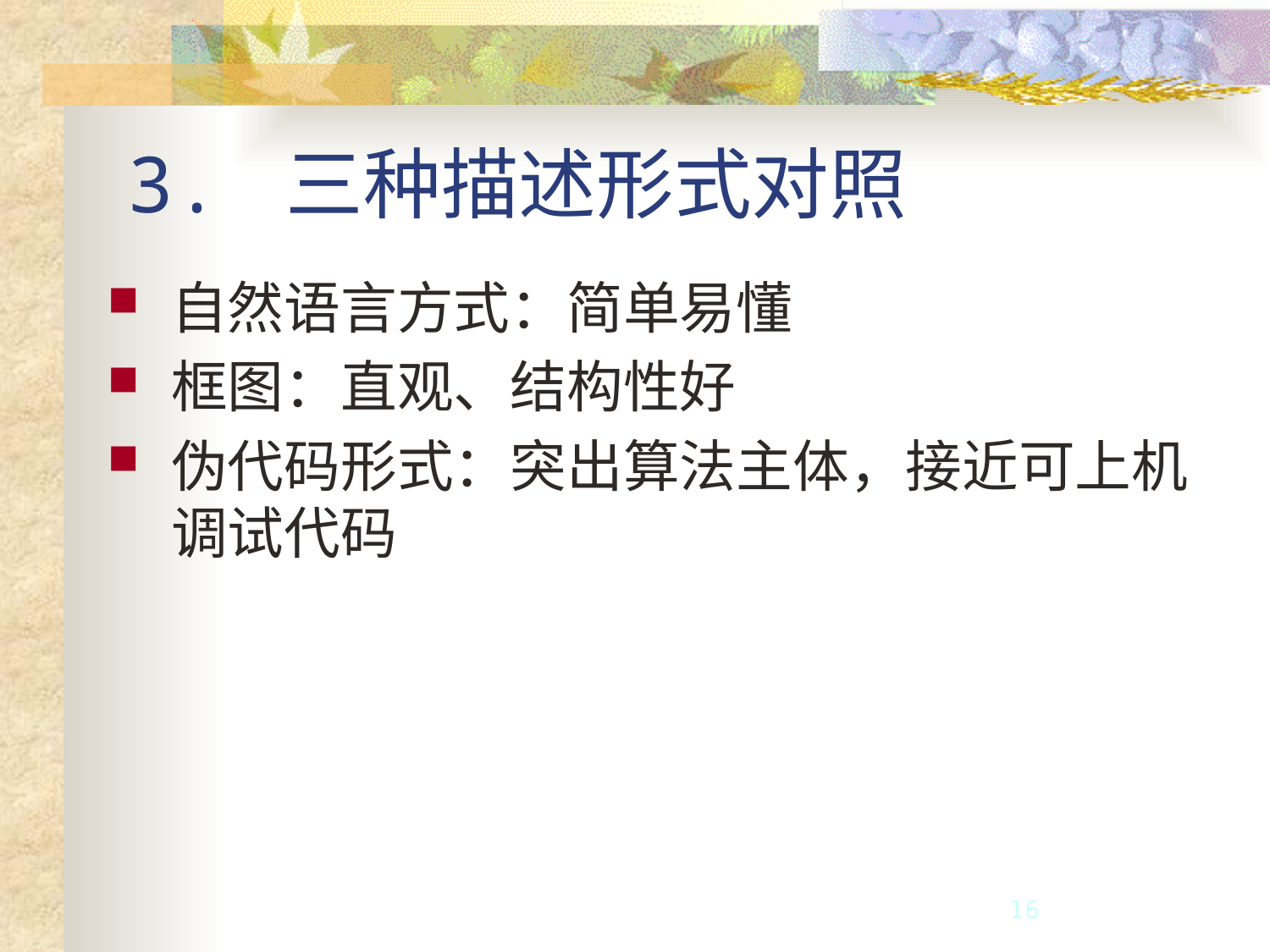

# 3. 三种描述形式对照
自然语言方式：简单易懂
框图：直观、结构性好
伪代码形式：突出算法主体，接近可上机调试代码
16